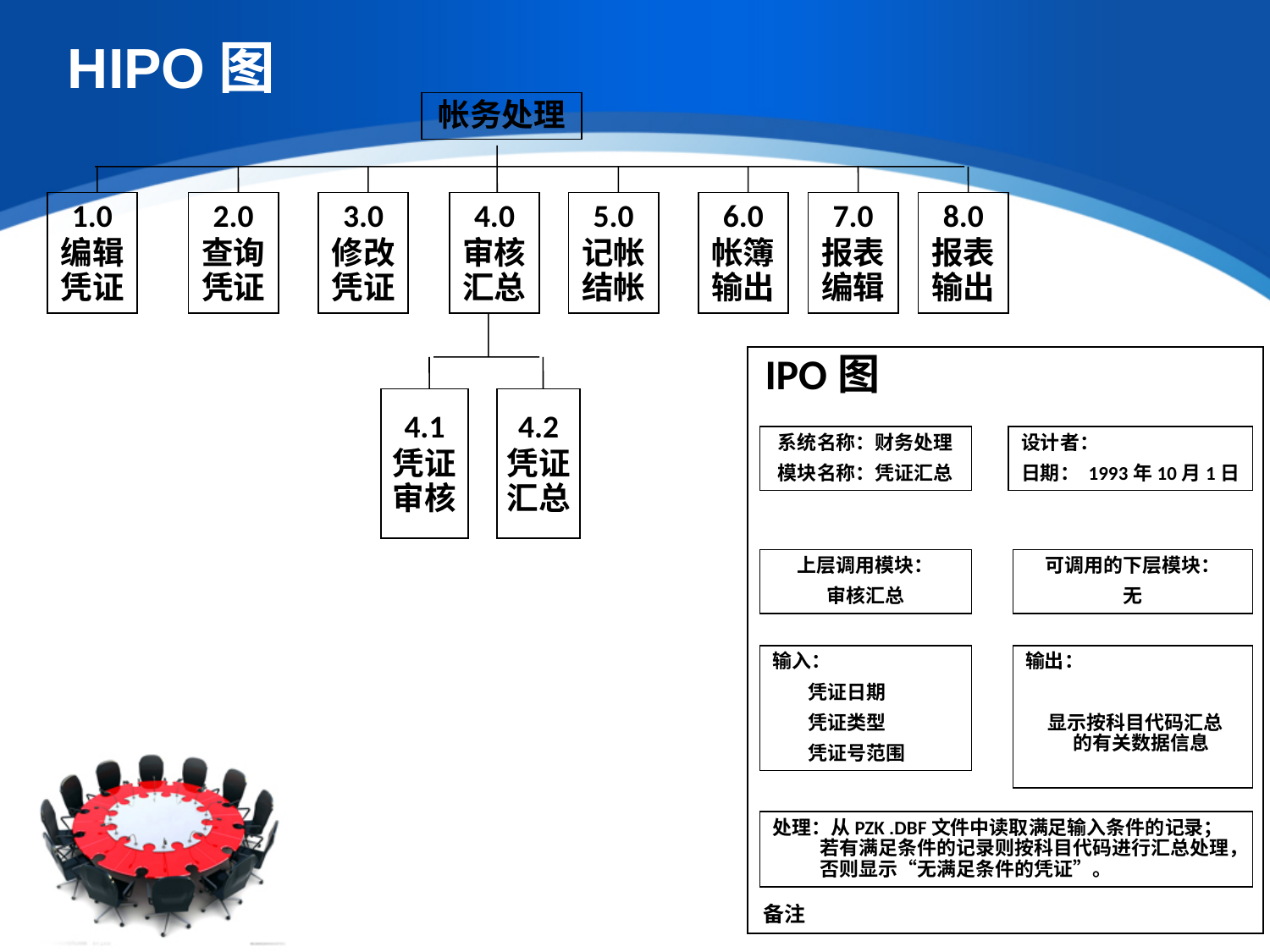

# HIPO图
帐务处理

1.0
编辑凭证

2.0
查询凭证

3.0
修改凭证

5.0
记帐结帐

6.0
帐簿输出

7.0
报表编辑

8.0
报表输出
4.0
审核汇总

4.1
凭证审核

4.2
凭证汇总

IPO图
系统名称：财务处理
模块名称：凭证汇总
设计者：
日期： 1993年10月1日
上层调用模块：
审核汇总
可调用的下层模块：
无
输出：

    显示按科目代码汇总的有关数据信息

输入：
       凭证日期
       凭证类型
       凭证号范围
处理：从PZK .DBF文件中读取满足输入条件的记录；若有满足条件的记录则按科目代码进行汇总处理，否则显示“无满足条件的凭证”。
备注